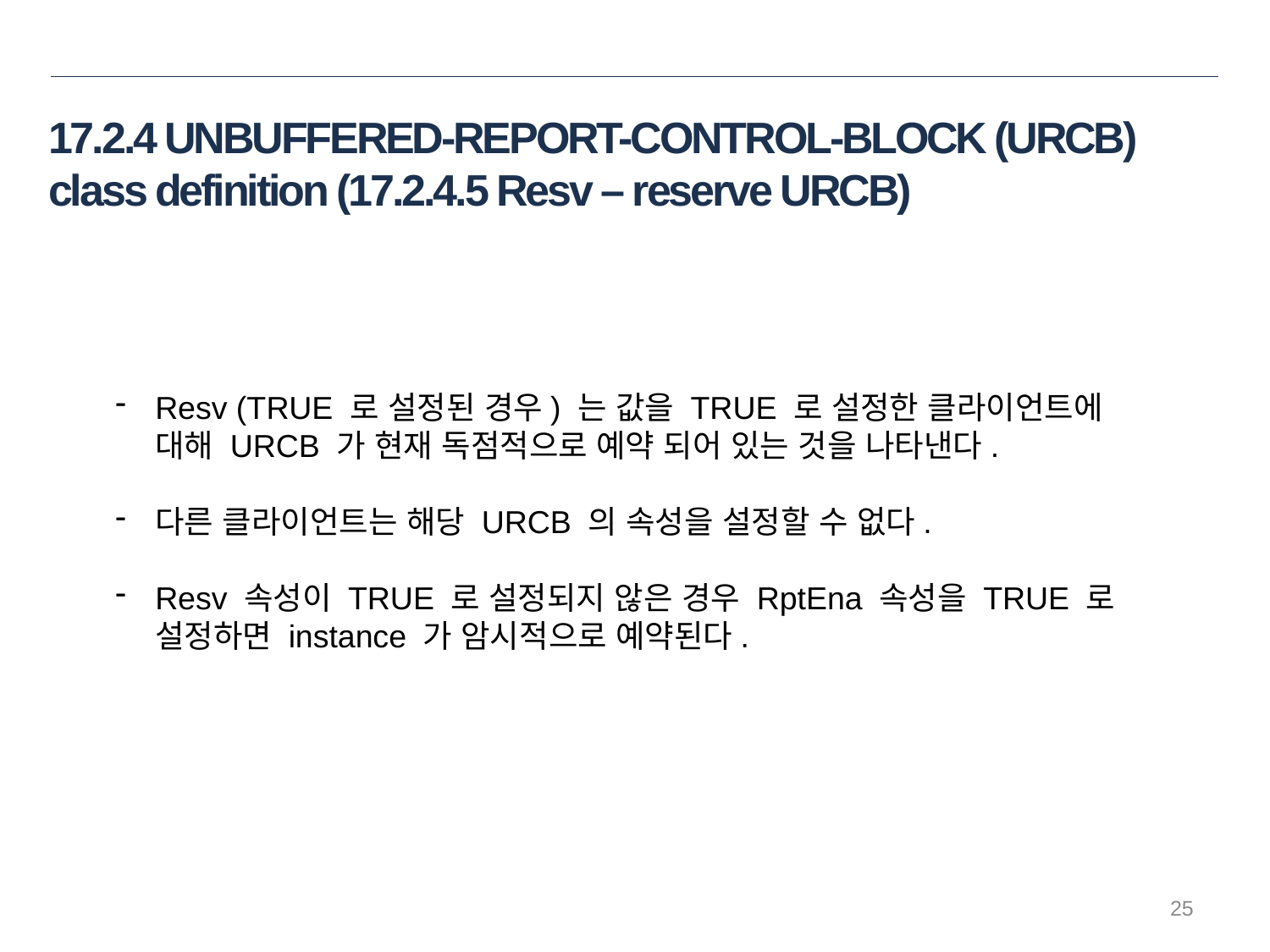

17.2.4 UNBUFFERED-REPORT-CONTROL-BLOCK (URCB) class definition (17.2.4.5 Resv – reserve URCB)
Resv (TRUE 로 설정된 경우) 는 값을 TRUE 로 설정한 클라이언트에 대해 URCB 가 현재 독점적으로 예약 되어 있는 것을 나타낸다.

다른 클라이언트는 해당 URCB 의 속성을 설정할 수 없다.

Resv 속성이 TRUE 로 설정되지 않은 경우 RptEna 속성을 TRUE 로 설정하면 instance 가 암시적으로 예약된다.
25